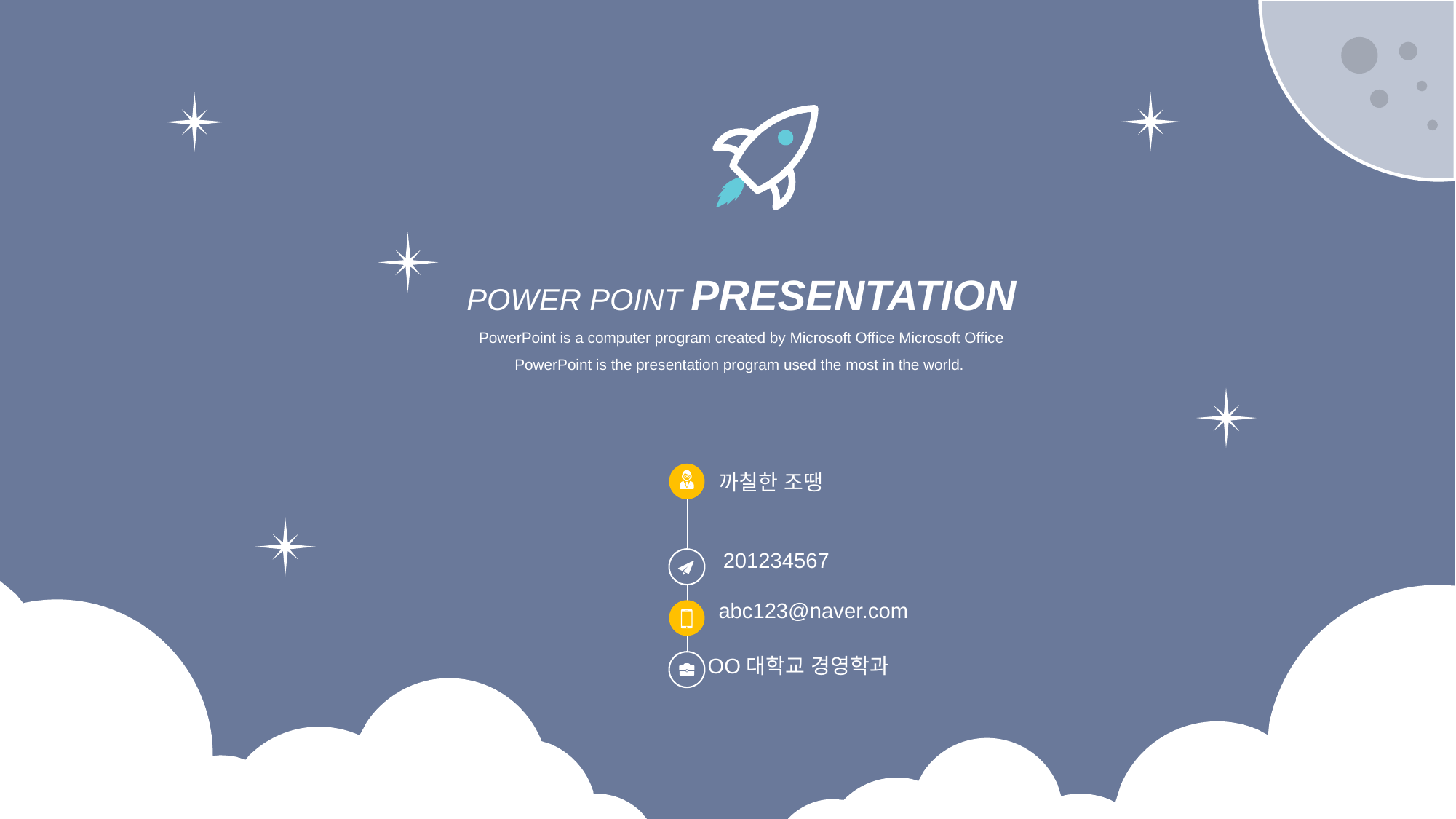

POWER POINT PRESENTATION
PowerPoint is a computer program created by Microsoft Office Microsoft Office PowerPoint is the presentation program used the most in the world.

까칠한 조땡

201234567

abc123@naver.com

OO대학교 경영학과